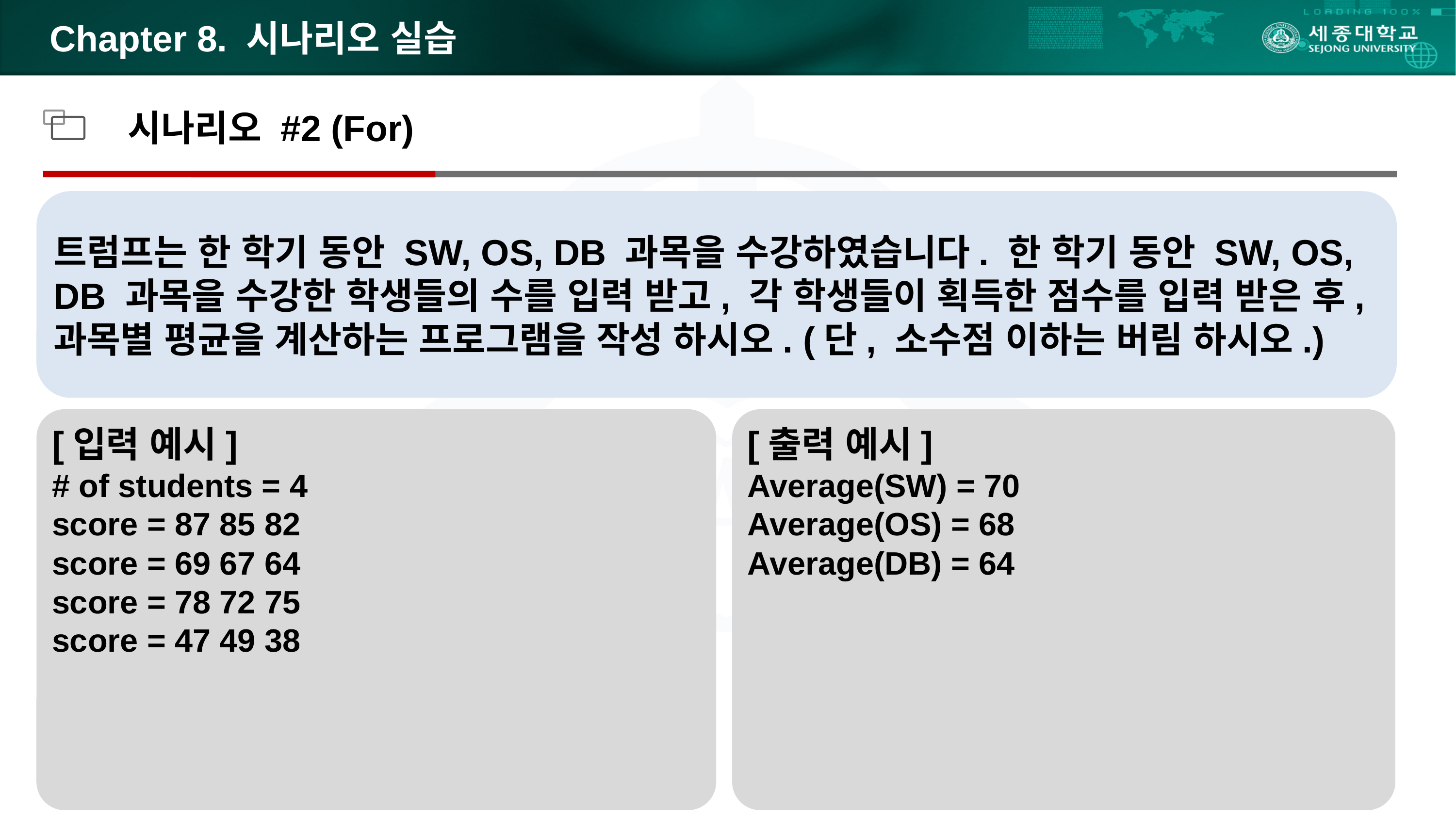

# Chapter 8. 시나리오 실습
시나리오 #2 (For)
트럼프는 한 학기 동안 SW, OS, DB 과목을 수강하였습니다. 한 학기 동안 SW, OS, DB 과목을 수강한 학생들의 수를 입력 받고, 각 학생들이 획득한 점수를 입력 받은 후, 과목별 평균을 계산하는 프로그램을 작성 하시오. (단, 소수점 이하는 버림 하시오.)
[입력 예시]
# of students = 4
score = 87 85 82
score = 69 67 64
score = 78 72 75
score = 47 49 38
[출력 예시]
Average(SW) = 70
Average(OS) = 68
Average(DB) = 64